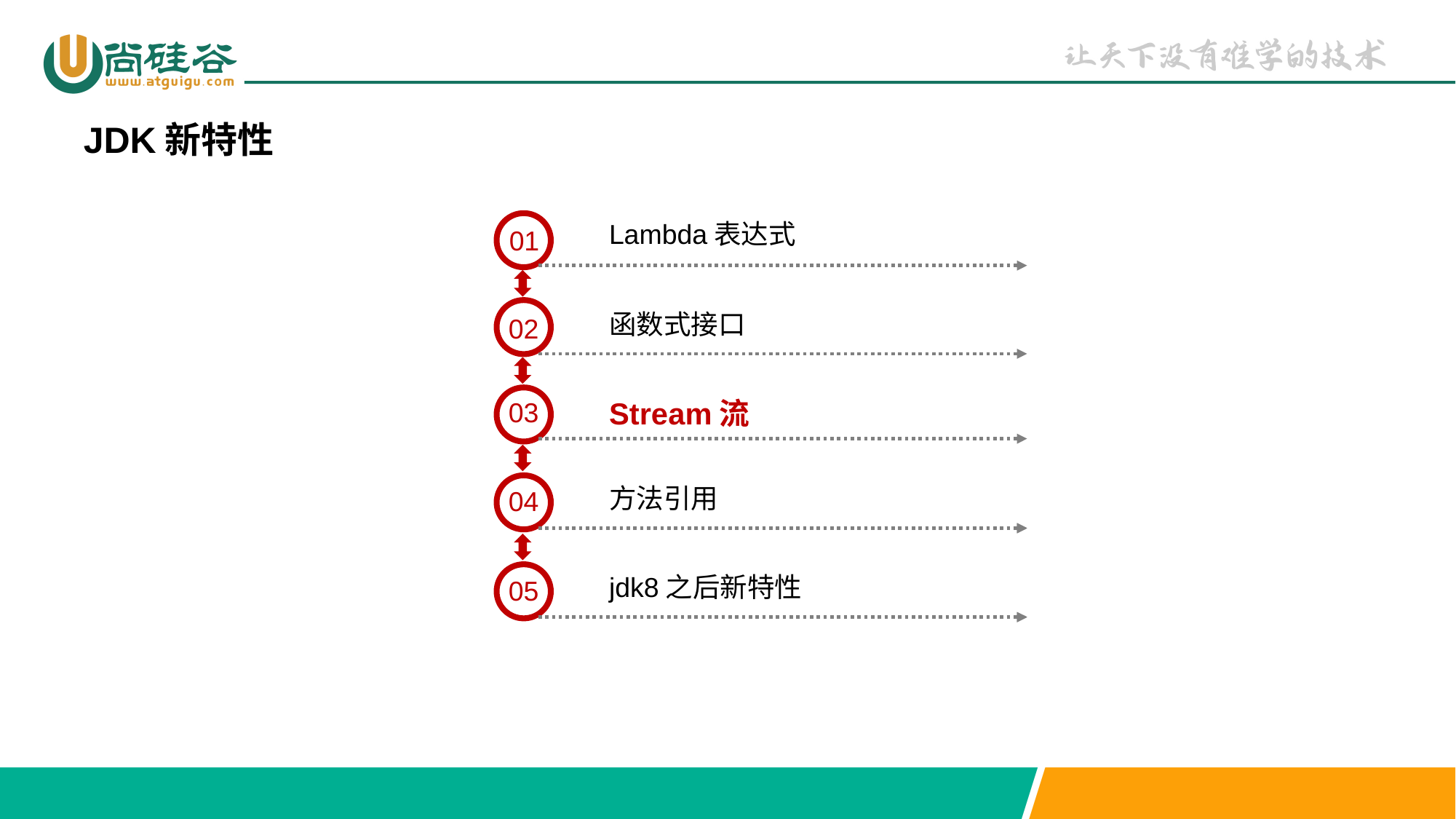

JDK新特性

Lambda表达式
01

函数式接口
02

Stream流
03

方法引用
04

jdk8之后新特性
05